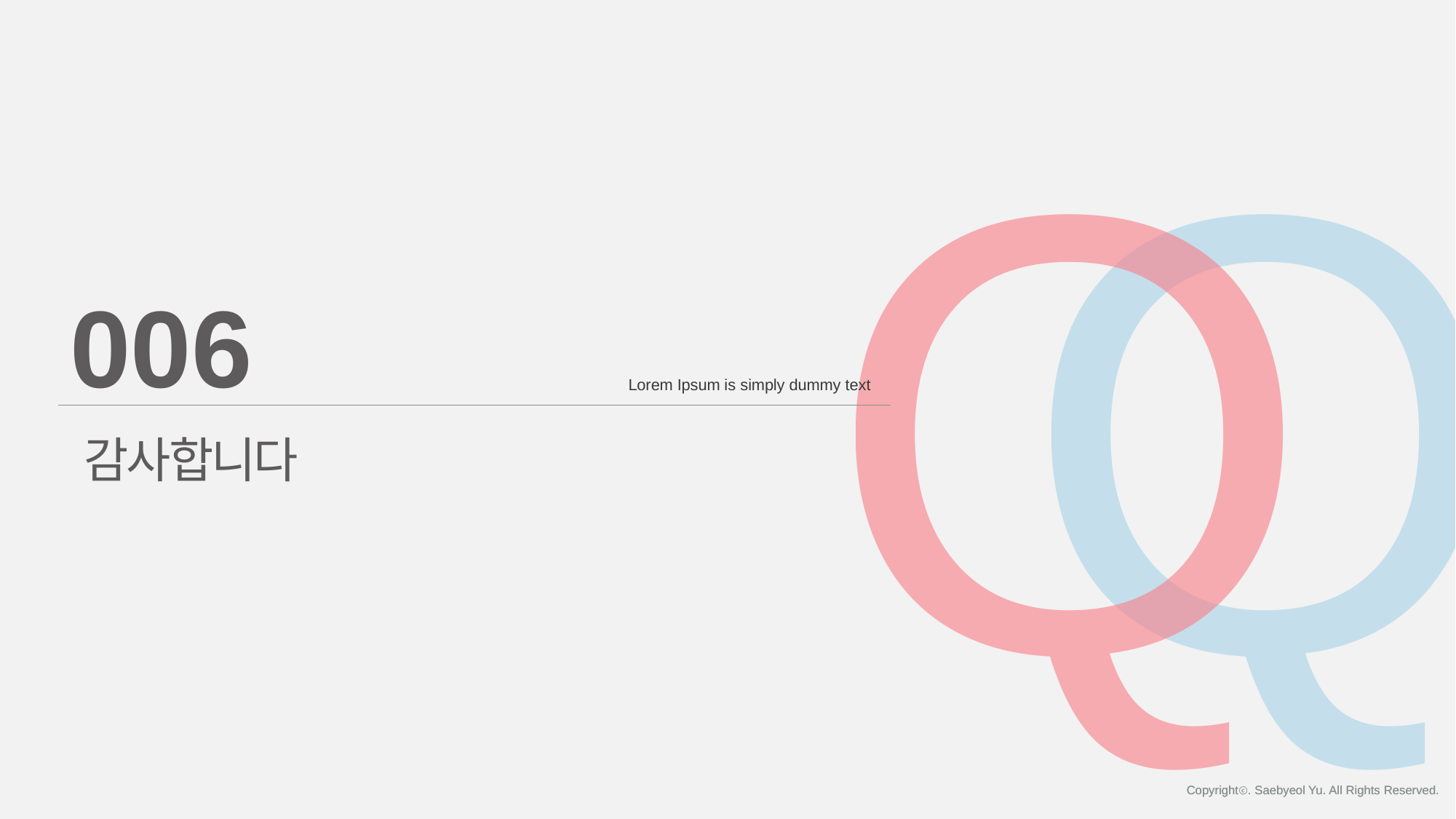

Q
Q
006
Lorem Ipsum is simply dummy text
감사합니다
Copyrightⓒ. Saebyeol Yu. All Rights Reserved.